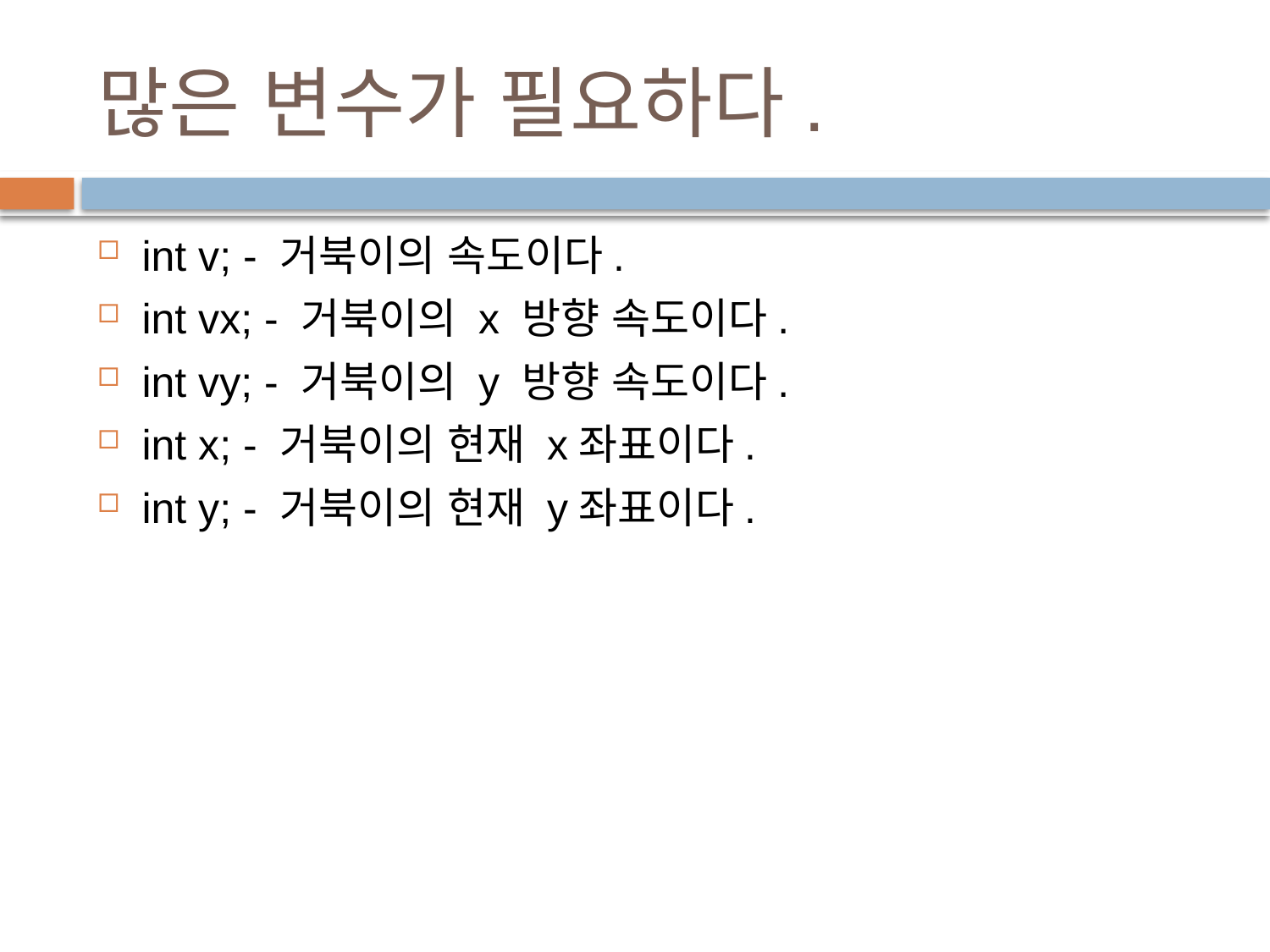

# 많은 변수가 필요하다.
int v; - 거북이의 속도이다.
int vx; - 거북이의 x 방향 속도이다.
int vy; - 거북이의 y 방향 속도이다.
int x; - 거북이의 현재 x좌표이다.
int y; - 거북이의 현재 y좌표이다.